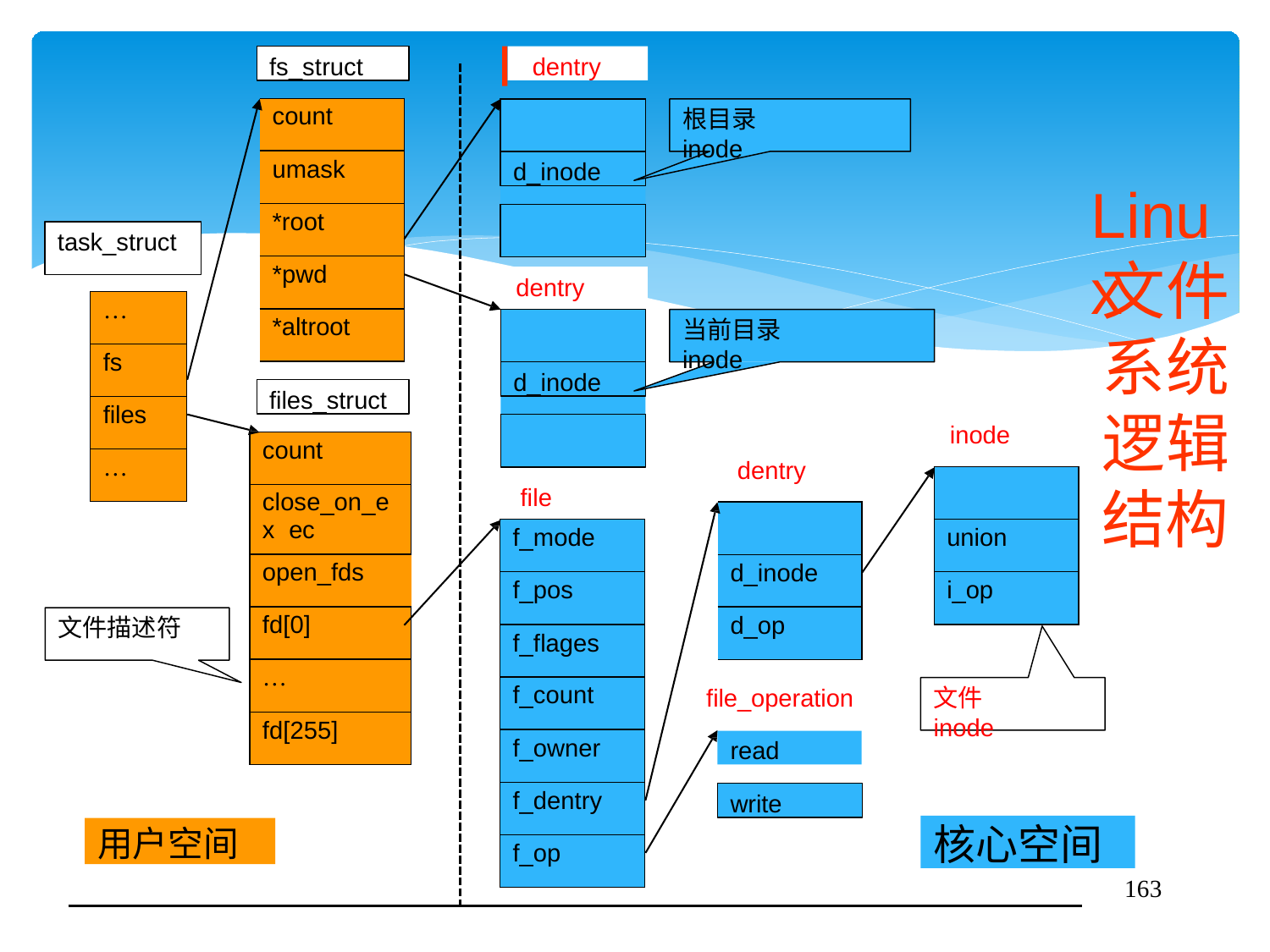

fs_struct

dentry
dentry

| count |
| --- |
| umask |
| \*root |
| \*pwd |
| \*altroot |

根目录inode

d_inode
d_inode
Linux

task_struct
文件 系统 逻辑 结构

dentry

| … |
| --- |
| fs |
| files |
| … |

当前目录inode

d_inode

files_struct

inode
| count |
| --- |
| close\_on\_ex ec |
| open\_fds |
| fd[0] |
| … |
| fd[255] |
dentry
|  |
| --- |
| union |
| i\_op |

file
|  |
| --- |
| d\_inode |
| d\_op |

| f\_mode |
| --- |
| f\_pos |
| f\_flages |
| f\_count |
| f\_owner |
| f\_dentry |
| f\_op |

文件描述符

file_operation
文件inode

read
write
核心空间
用户空间
163